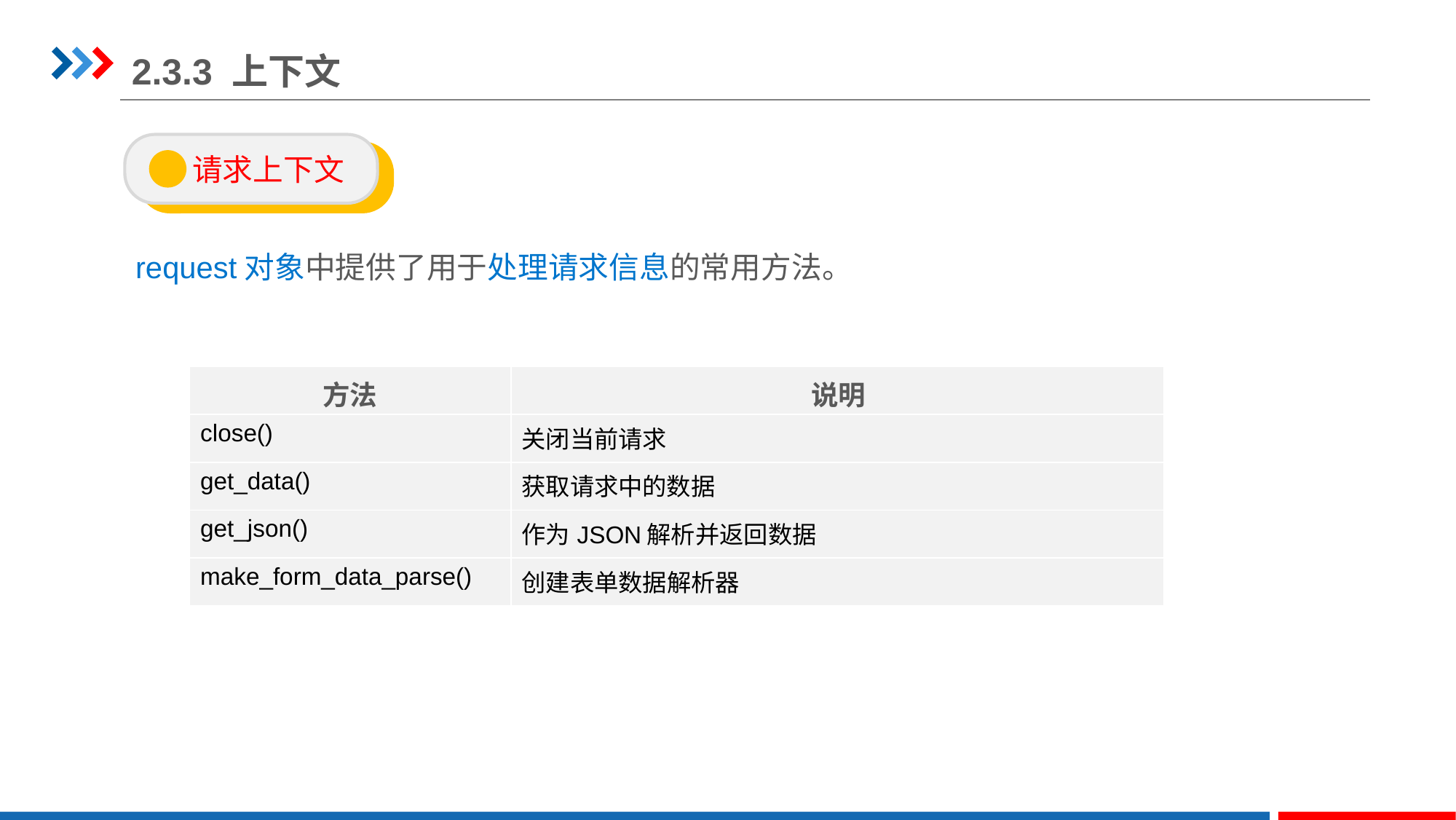

2.3.3 上下文
    请求上下文

request对象中提供了用于处理请求信息的常用方法。
| 方法 | 说明 |
| --- | --- |
| close() | 关闭当前请求 |
| get\_data() | 获取请求中的数据 |
| get\_json() | 作为JSON解析并返回数据 |
| make\_form\_data\_parse() | 创建表单数据解析器 |